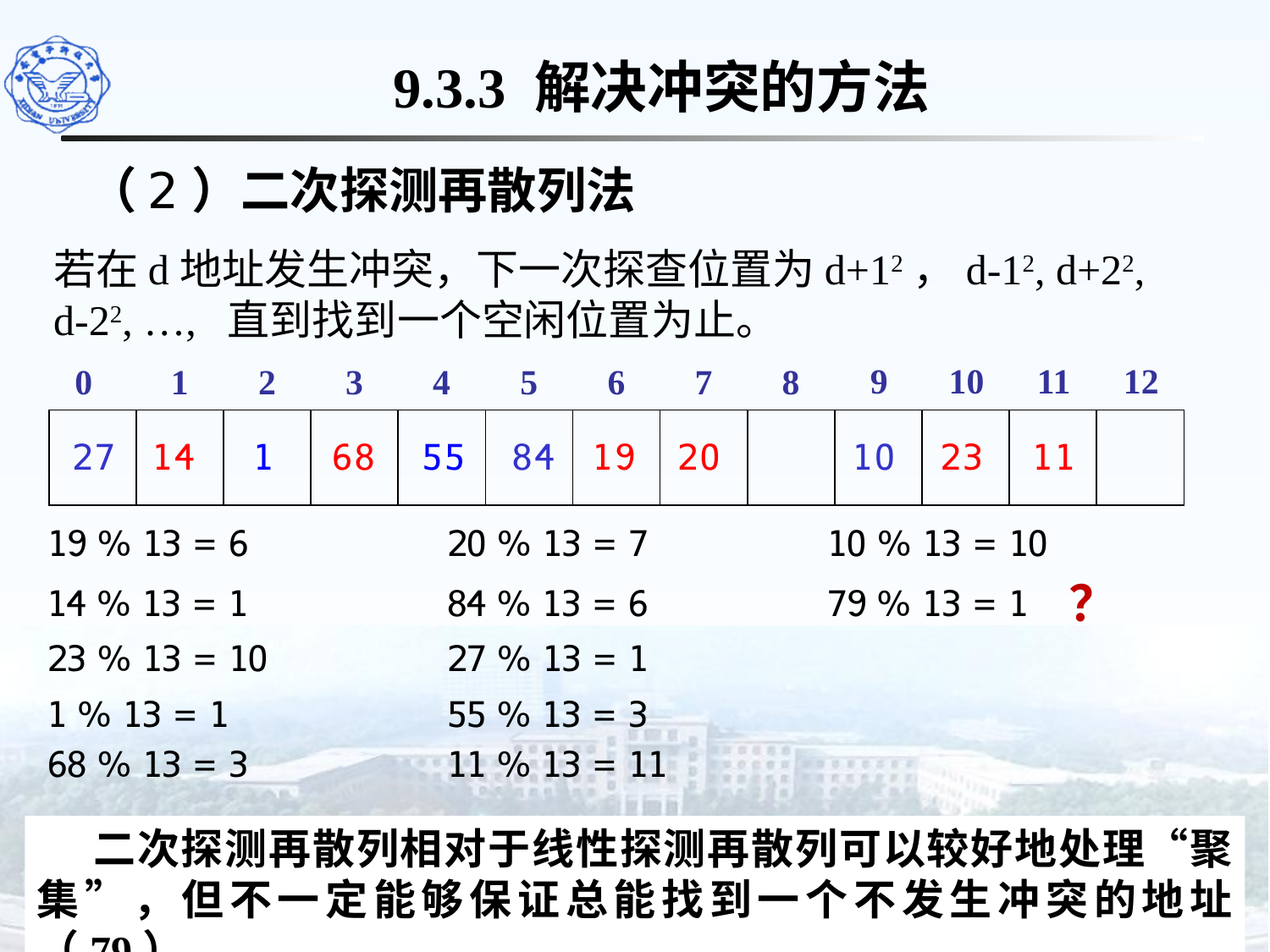

9.3.3 解决冲突的方法
（2）二次探测再散列法
若在d地址发生冲突，下一次探查位置为d+12，d-12, d+22,
d-22, …,  直到找到一个空闲位置为止。
9
10
11
12
0
1
2
3
4
5
6
7
8

27
14
1
68
55
84
19
20
10
23
11
19 % 13 = 6
20 % 13 = 7
10 % 13 = 10
？
14 % 13 = 1
84 % 13 = 6
79 % 13 = 1
23 % 13 = 10
27 % 13 = 1
1 % 13 = 1
55 % 13 = 3
68 % 13 = 3
11 % 13 = 11
    二次探测再散列相对于线性探测再散列可以较好地处理“聚集”，但不一定能够保证总能找到一个不发生冲突的地址（79）。
186